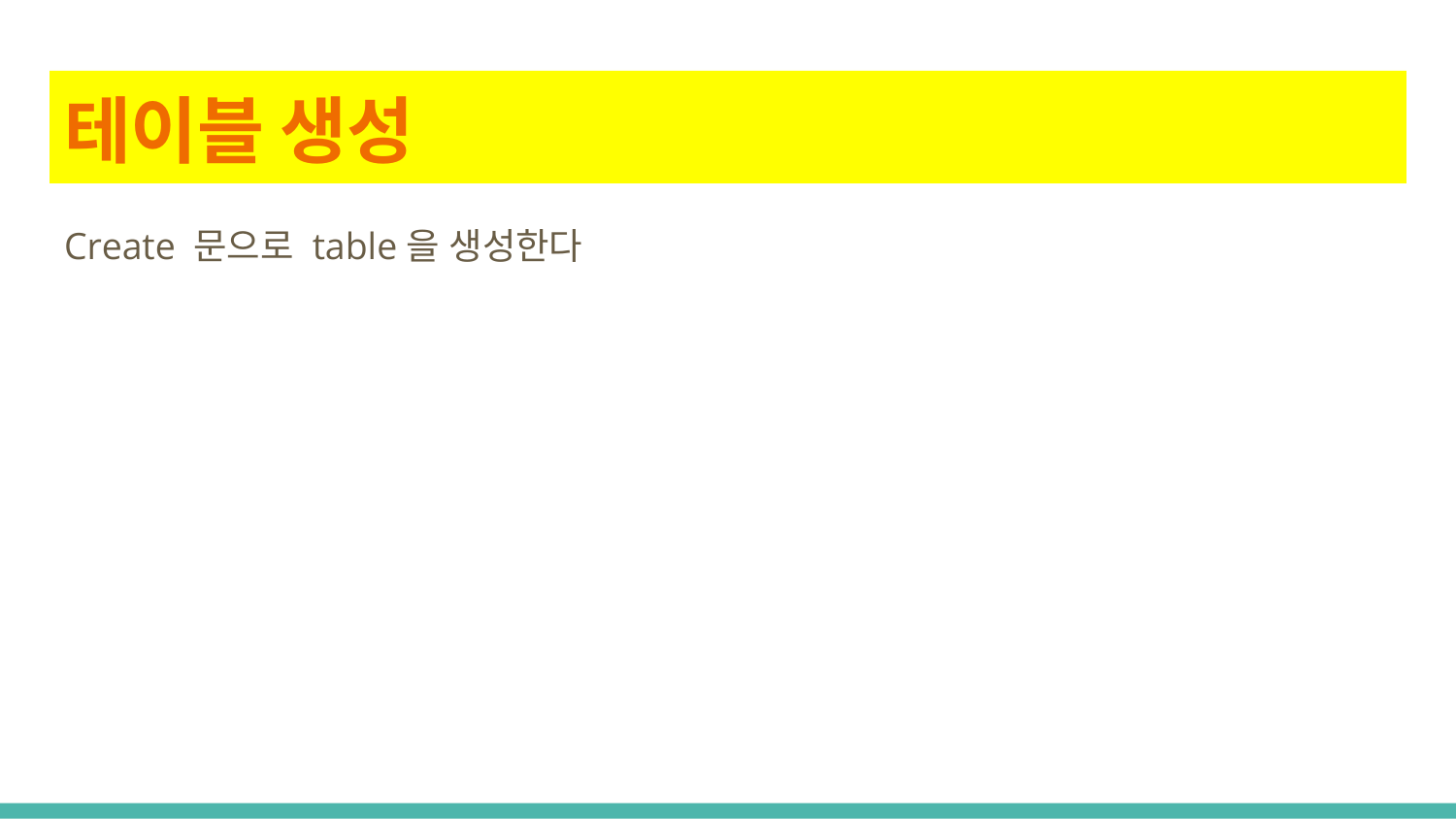

# 테이블 생성
Create 문으로 table을 생성한다